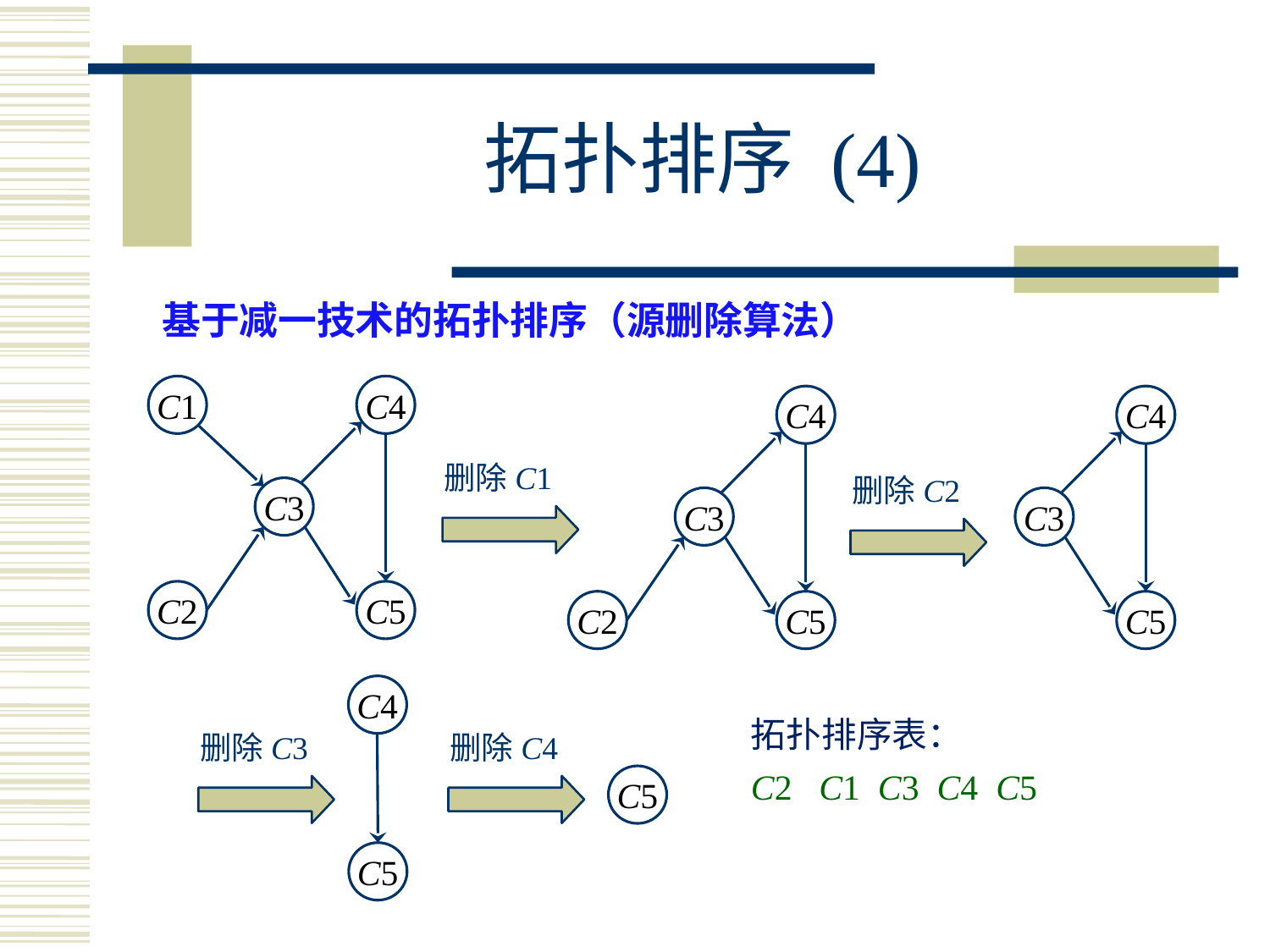

# 拓扑排序 (4)
基于减一技术的拓扑排序（源删除算法）
C1
C4
C3
C2
C5
C4
C3
C2
C5
C4
C3
C5
删除C1
删除C2

C4
C5
拓扑排序表：
C2   C1  C3  C4  C5
删除C3
删除C4
C5